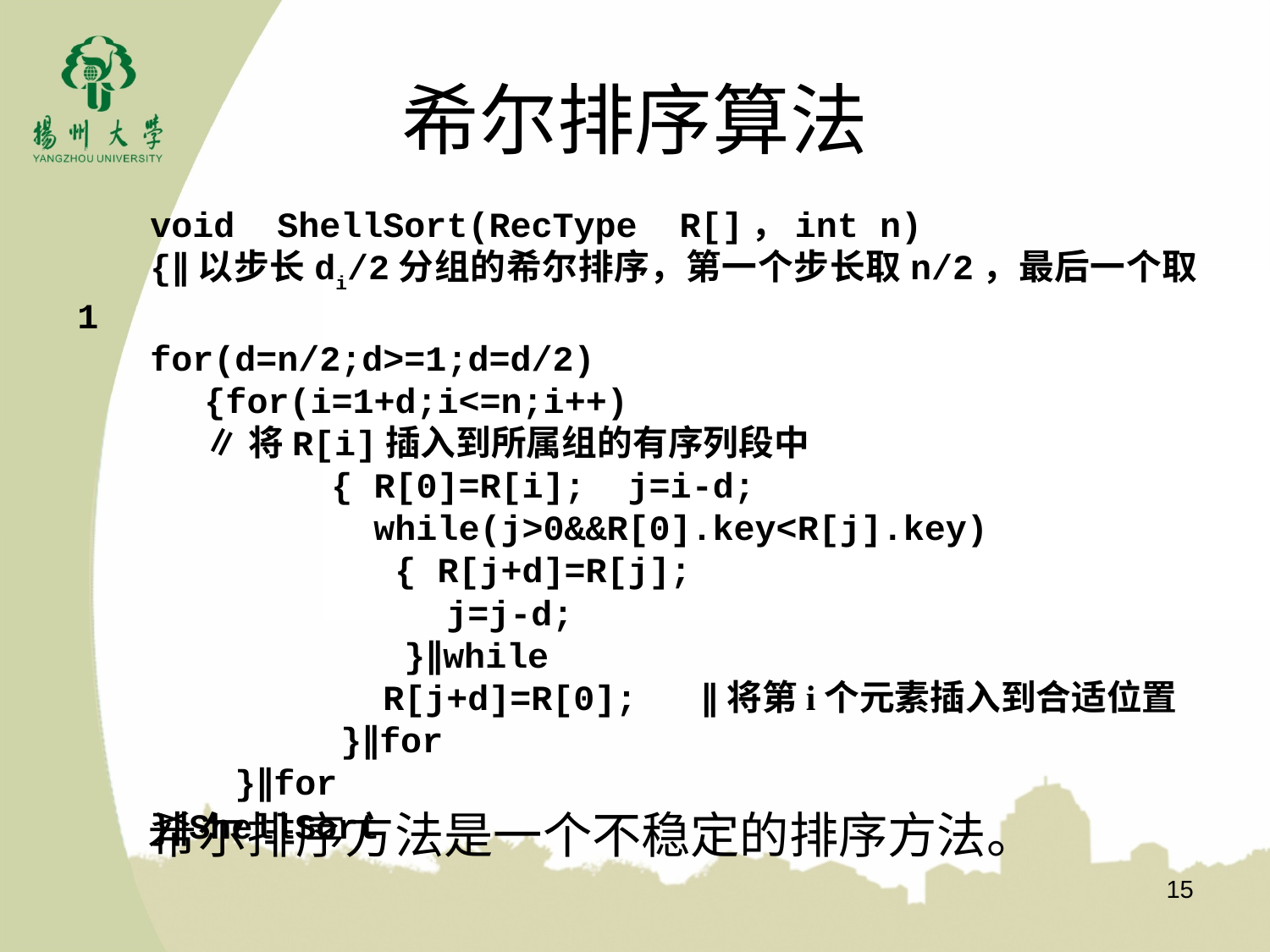

# 希尔排序算法
void  ShellSort(RecType  R[]，int n)
{∥以步长di/2分组的希尔排序，第一个步长取n/2，最后一个取1
for(d=n/2;d>=1;d=d/2)
	{for(i=1+d;i<=n;i++)
    	∥将R[i]插入到所属组的有序列段中
		{ R[0]=R[i];  j=i-d;
		  while(j>0&&R[0].key<R[j].key)
		   { R[j+d]=R[j];
              j=j-d;
            }∥while
           R[j+d]=R[0];   ∥将第i个元素插入到合适位置
         }∥for
    }∥for
}∥ShellSort
希尔排序方法是一个不稳定的排序方法。
15